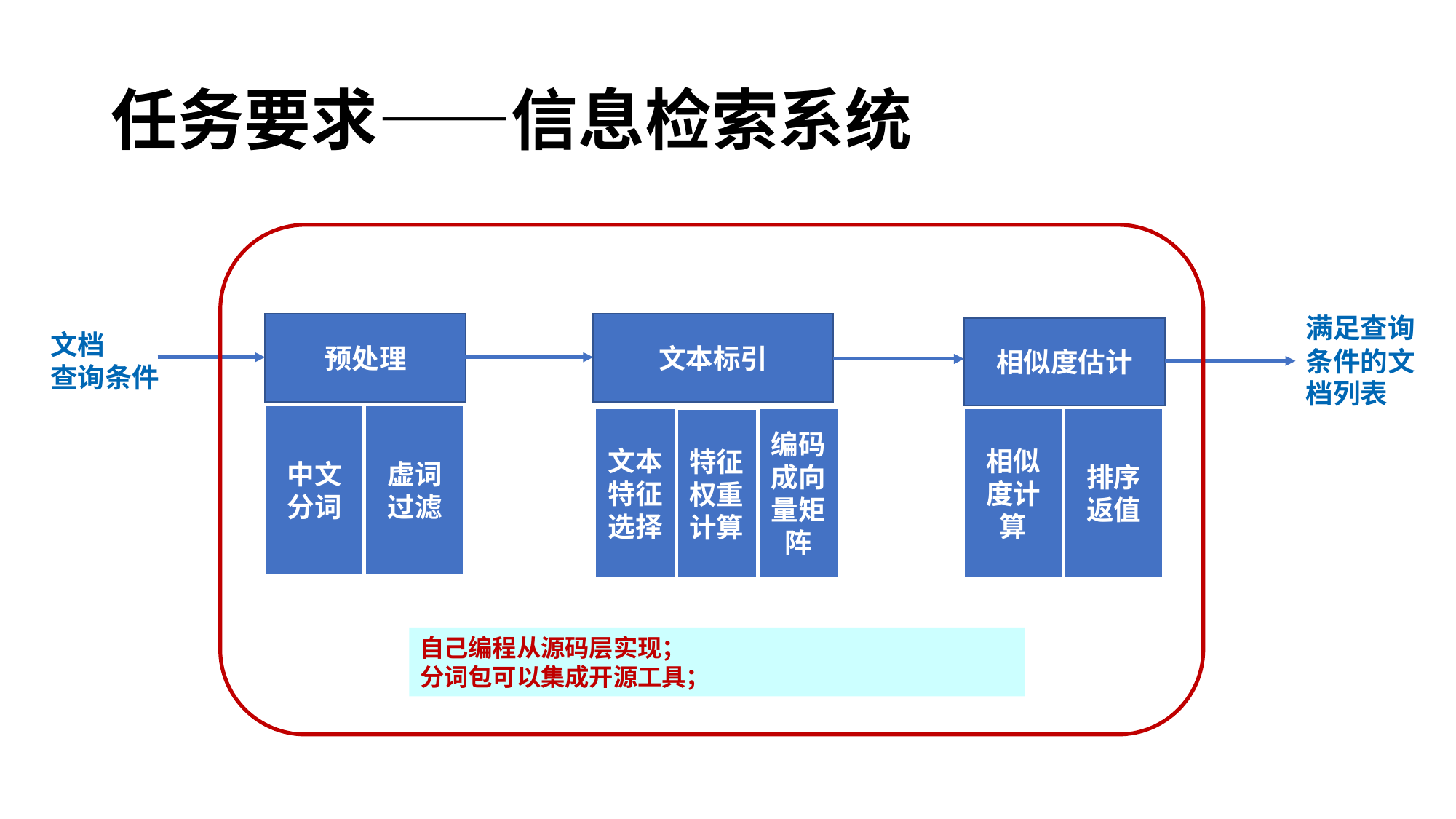

# 任务要求——信息检索系统

满足查询条件的文档列表
文本标引
预处理
相似度估计
文档
查询条件
中文分词
虚词过滤
文本特征选择
编码成向量矩阵
相似度计算
排序返值
特征权重计算
自己编程从源码层实现；
分词包可以集成开源工具；